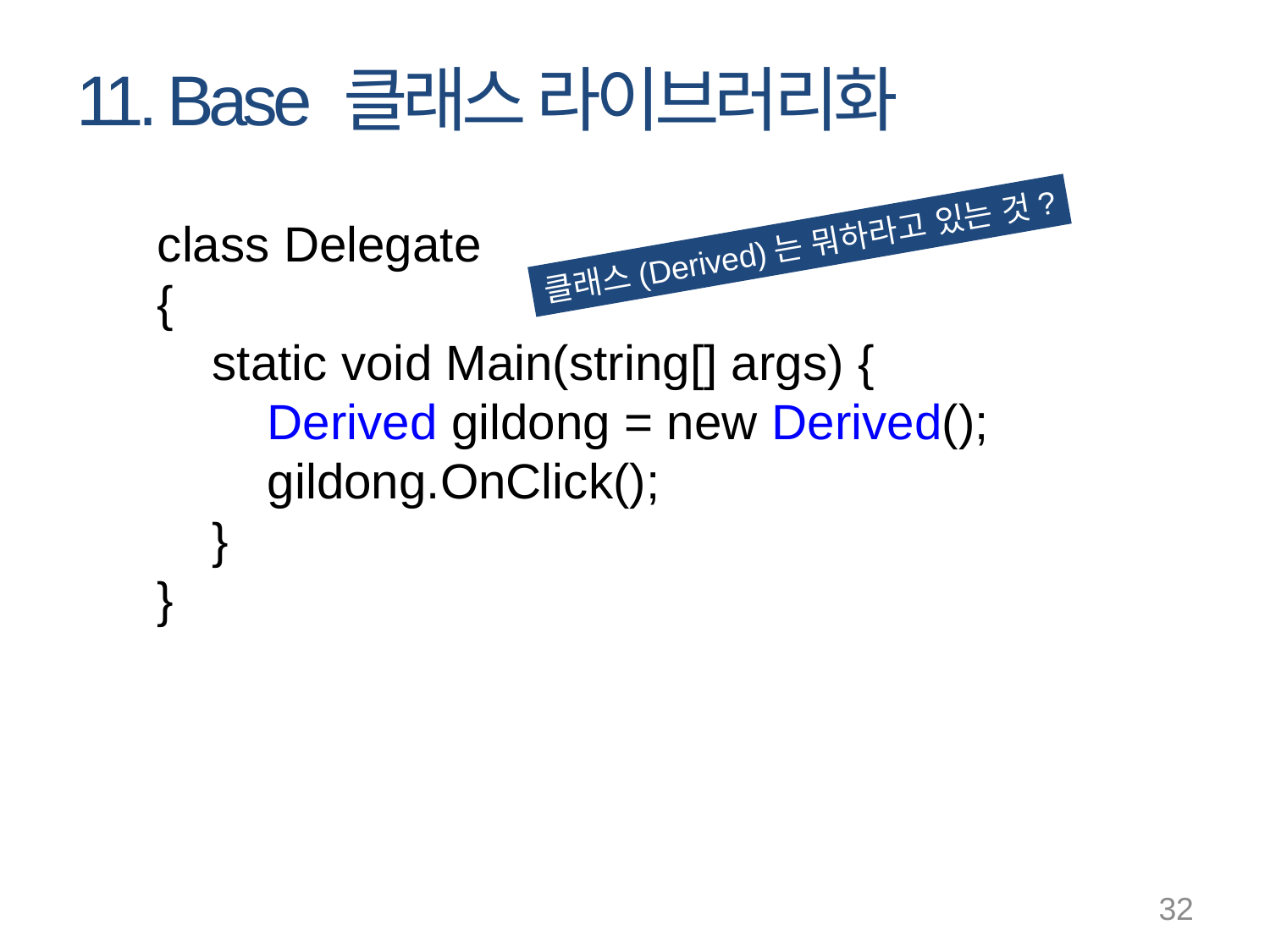

# 11. Base 클래스 라이브러리화
class Delegate
{
    static void Main(string[] args) {
        Derived gildong = new Derived();
        gildong.OnClick();
    }
}
클래스(Derived)는 뭐하라고 있는 것?
32